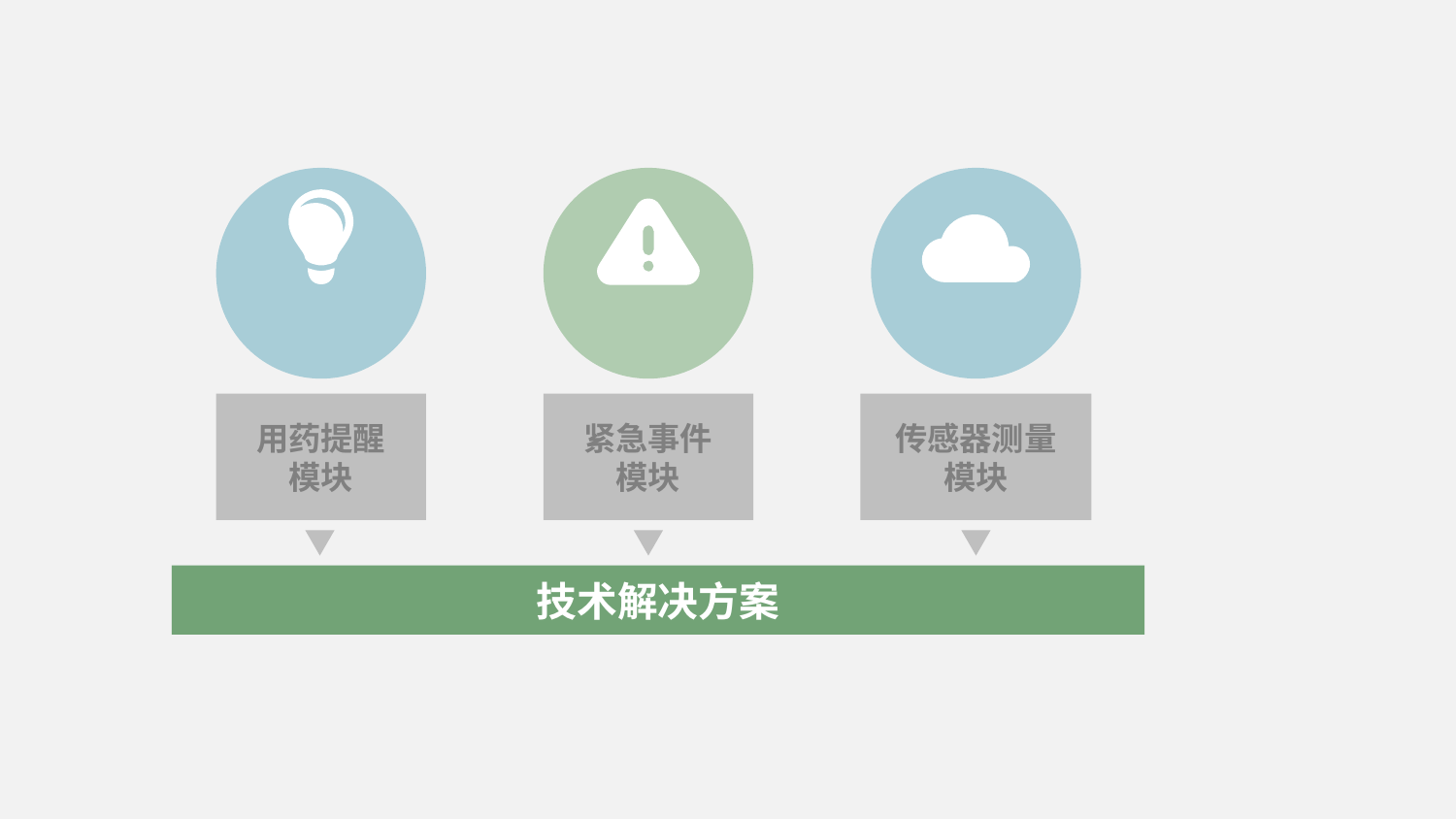

用药提醒
模块
紧急事件
模块
传感器测量
模块

技术解决方案